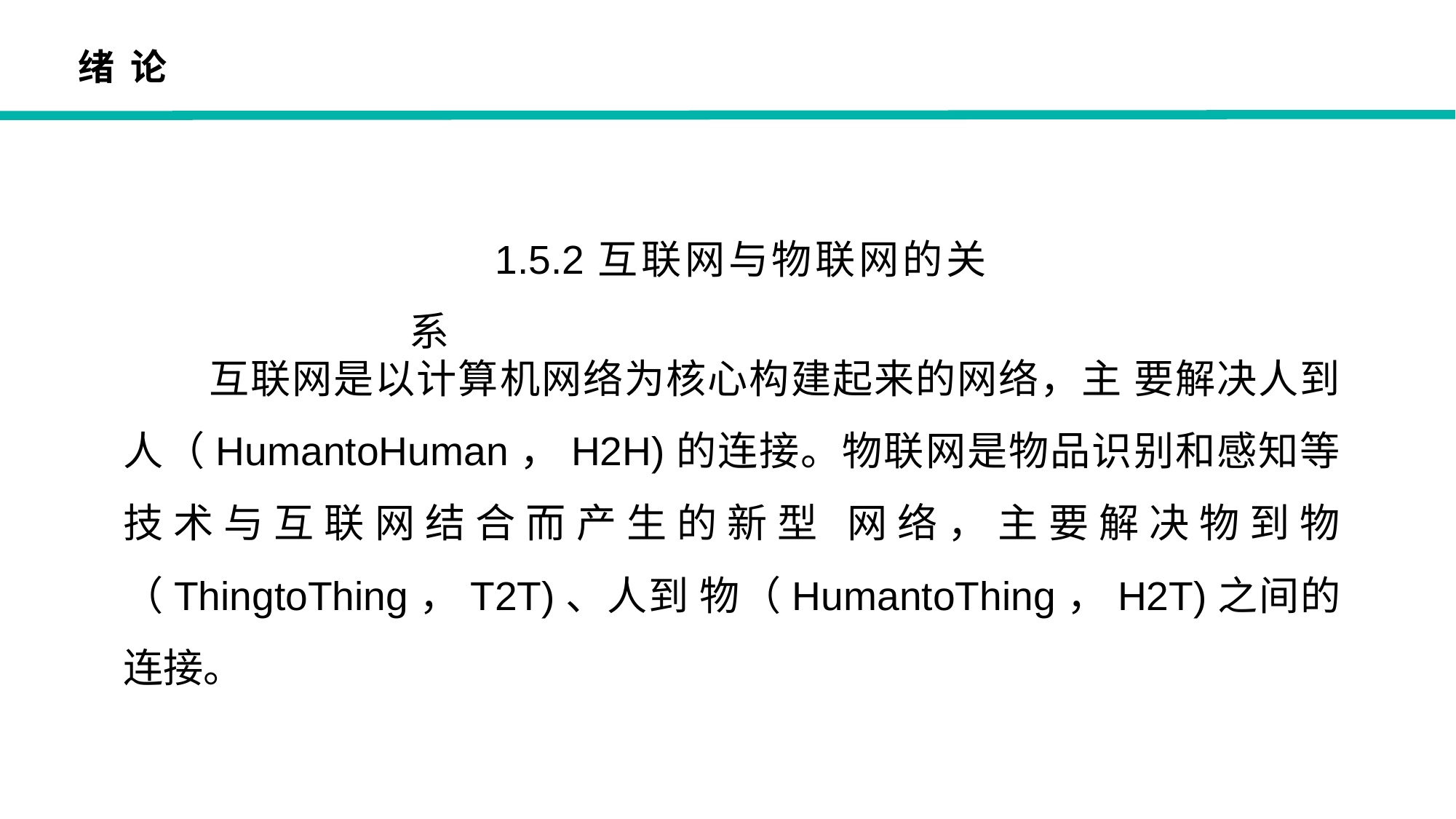

1.5.2互联网与物联网的关系
互联网是以计算机网络为核心构建起来的网络，主 要解决人到人（HumantoHuman，H2H)的连接。物联网是物品识别和感知等技术与互联网结合而产生的新型 网络，主要解决物到物（ThingtoThing，T2T)、人到 物（HumantoThing，H2T)之间的连接。